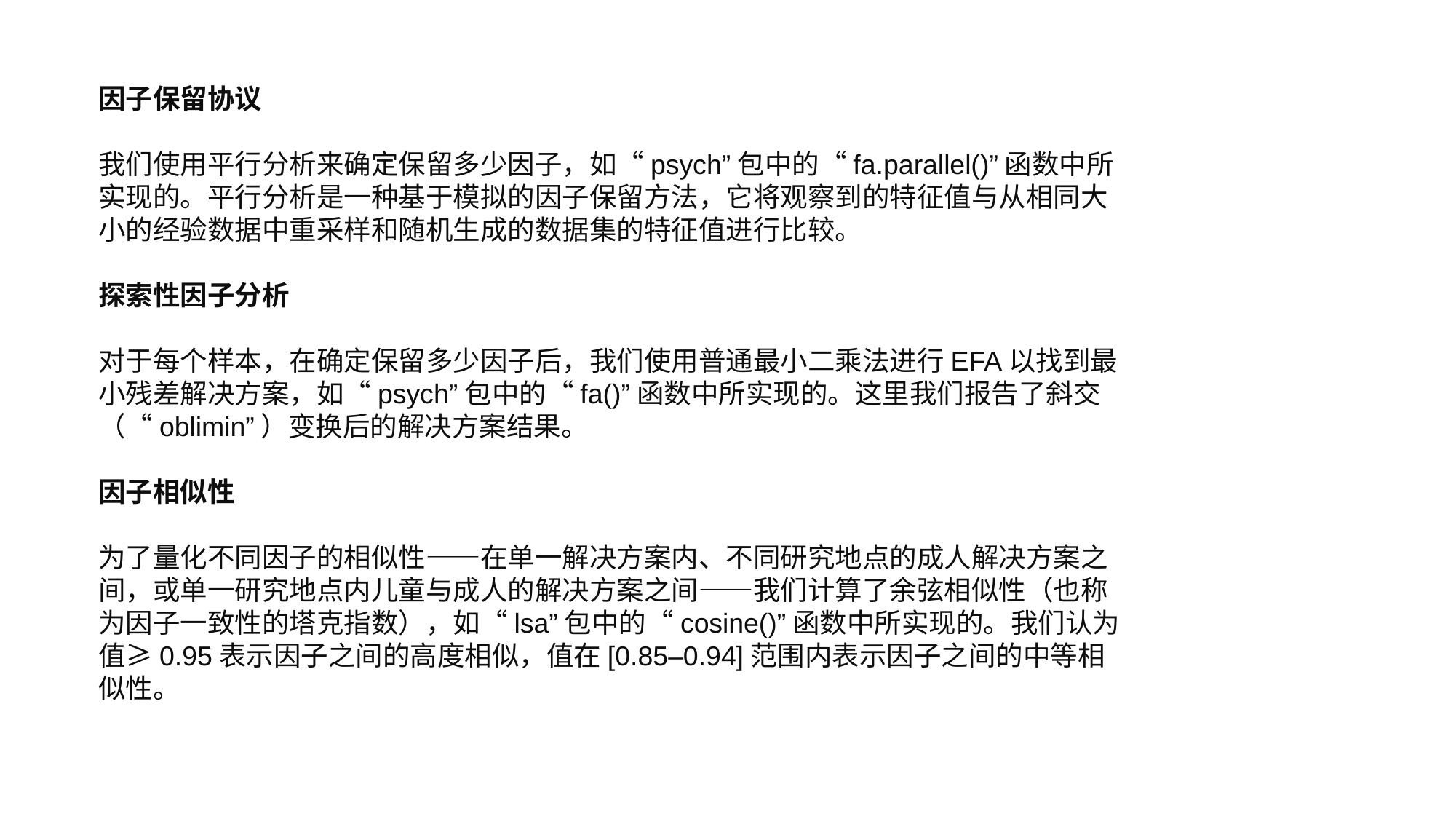

因子保留协议

我们使用平行分析来确定保留多少因子，如“psych”包中的“fa.parallel()”函数中所实现的。平行分析是一种基于模拟的因子保留方法，它将观察到的特征值与从相同大小的经验数据中重采样和随机生成的数据集的特征值进行比较。

探索性因子分析

对于每个样本，在确定保留多少因子后，我们使用普通最小二乘法进行EFA以找到最小残差解决方案，如“psych”包中的“fa()”函数中所实现的。这里我们报告了斜交（“oblimin”）变换后的解决方案结果。

因子相似性

为了量化不同因子的相似性——在单一解决方案内、不同研究地点的成人解决方案之间，或单一研究地点内儿童与成人的解决方案之间——我们计算了余弦相似性（也称为因子一致性的塔克指数），如“lsa”包中的“cosine()”函数中所实现的。我们认为值≥0.95表示因子之间的高度相似，值在[0.85–0.94]范围内表示因子之间的中等相似性。